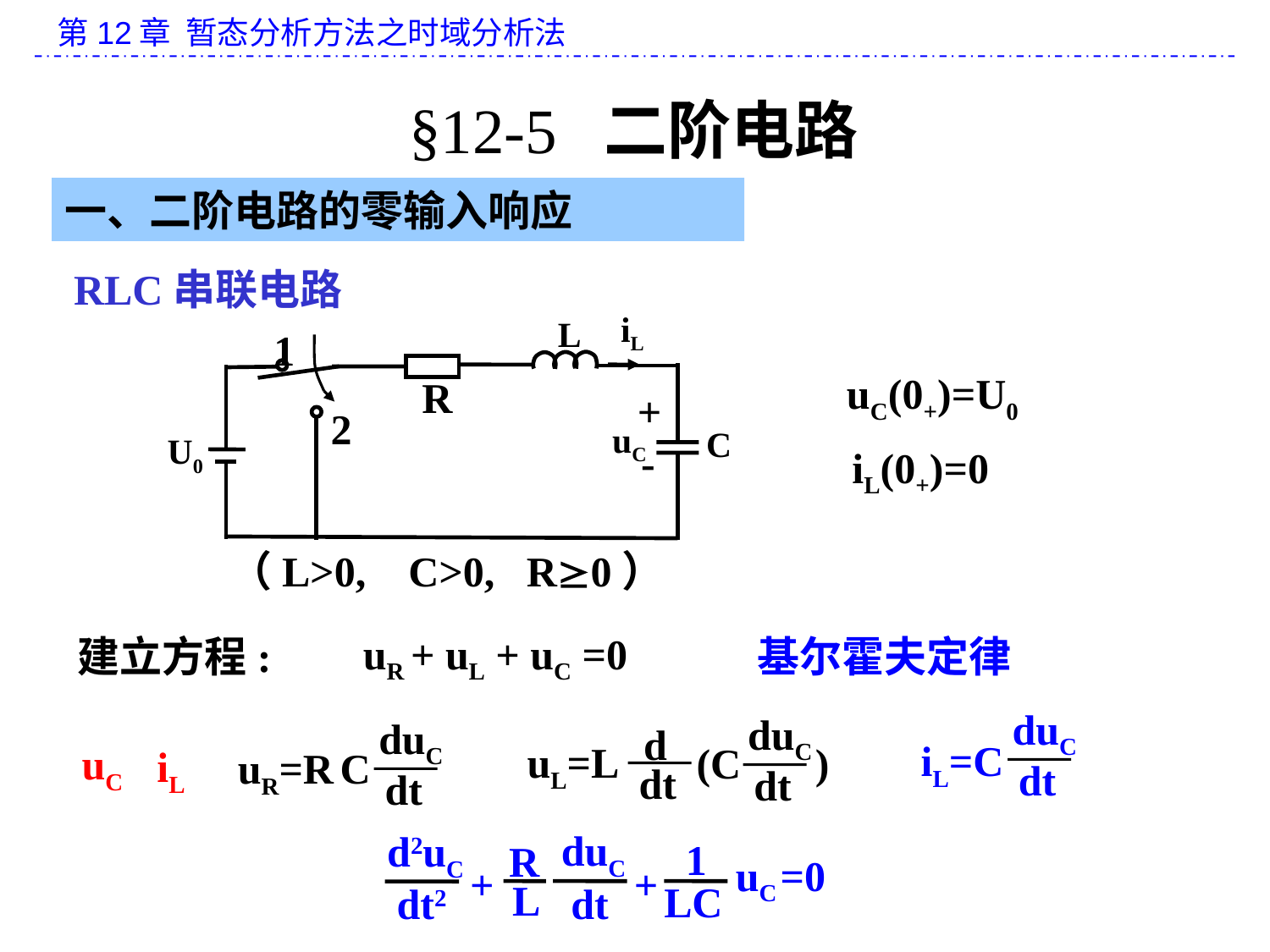

§12-5  二阶电路
一、二阶电路的零输入响应
RLC串联电路
iL
L
1

R

+

2

uC
C

U0
-

（L>0,    C>0,   R≥0）
uC(0+)=U0
iL(0+)=0
uR + uL + uC =0
基尔霍夫定律
建立方程:
duC
dt

iL=C
duC
dt

(C       )
d
uL=L
dt

duC
dt

uR=R
C
uC
iL
duC
dt

d2uC
dt2

1
LC

R
L

uC
=0
+
+